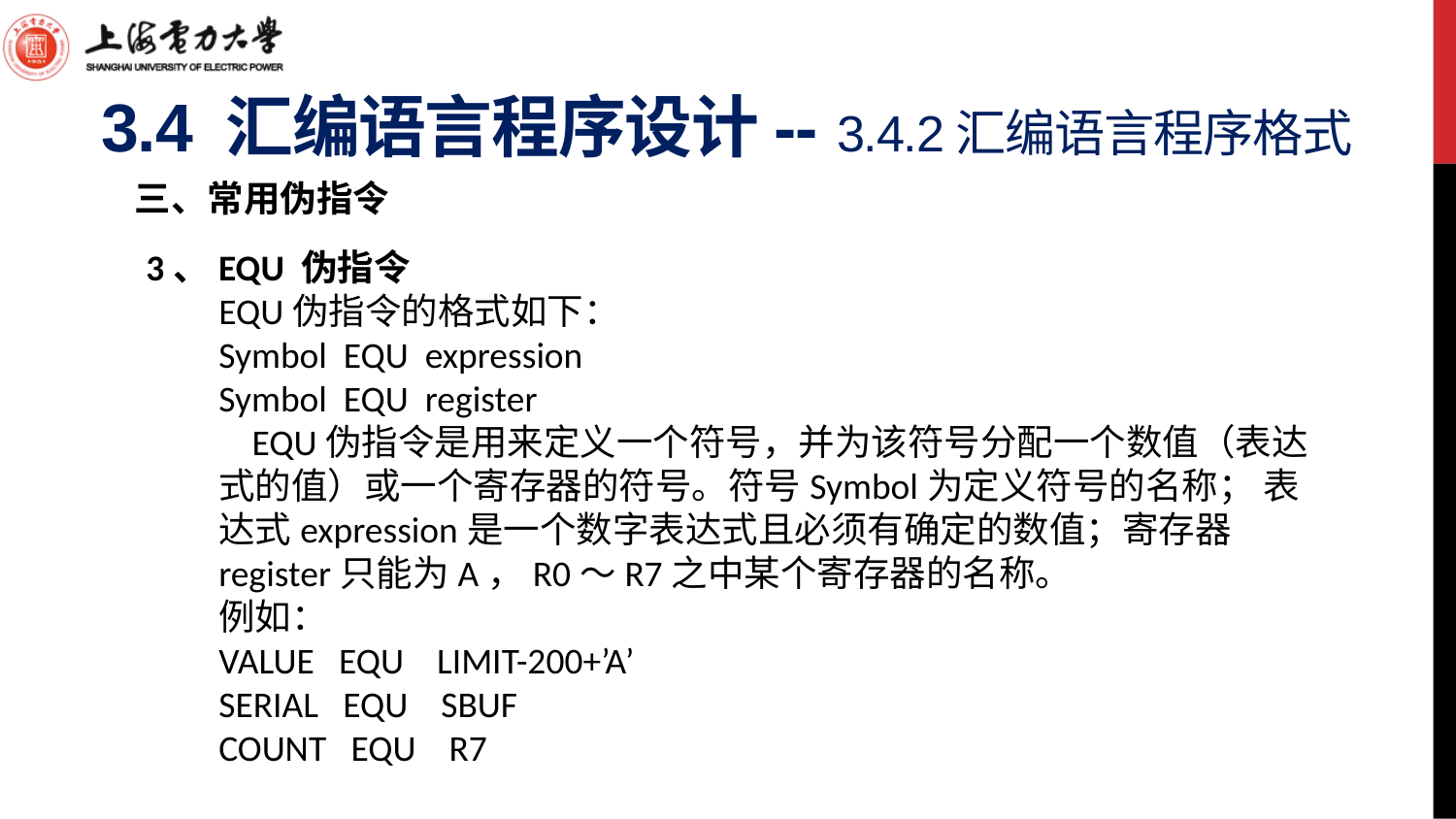

# 3.4 汇编语言程序设计-- 3.4.2汇编语言程序格式
三、常用伪指令

3、EQU 伪指令
EQU伪指令的格式如下：
Symbol  EQU  expression
Symbol  EQU  register
    EQU伪指令是用来定义一个符号，并为该符号分配一个数值（表达式的值）或一个寄存器的符号。符号Symbol为定义符号的名称； 表达式expression是一个数字表达式且必须有确定的数值；寄存器register只能为A，R0～R7之中某个寄存器的名称。
例如：
VALUE   EQU    LIMIT-200+’A’
SERIAL   EQU    SBUF
COUNT   EQU    R7